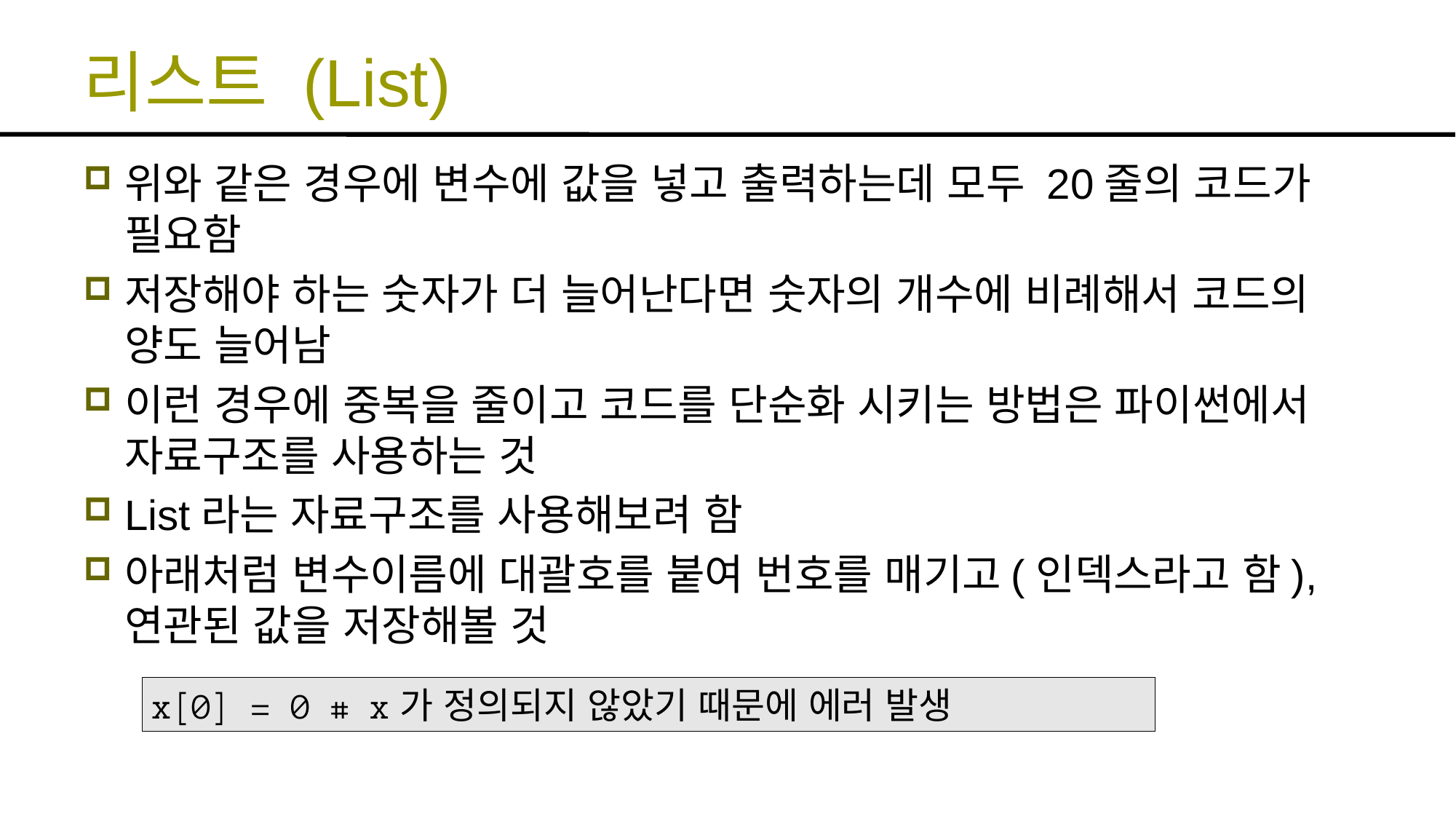

# 리스트 (List)
위와 같은 경우에 변수에 값을 넣고 출력하는데 모두 20줄의 코드가 필요함
저장해야 하는 숫자가 더 늘어난다면 숫자의 개수에 비례해서 코드의 양도 늘어남
이런 경우에 중복을 줄이고 코드를 단순화 시키는 방법은 파이썬에서 자료구조를 사용하는 것
List라는 자료구조를 사용해보려 함
아래처럼 변수이름에 대괄호를 붙여 번호를 매기고(인덱스라고 함), 연관된 값을 저장해볼 것
x[0] = 0 # x가 정의되지 않았기 때문에 에러 발생